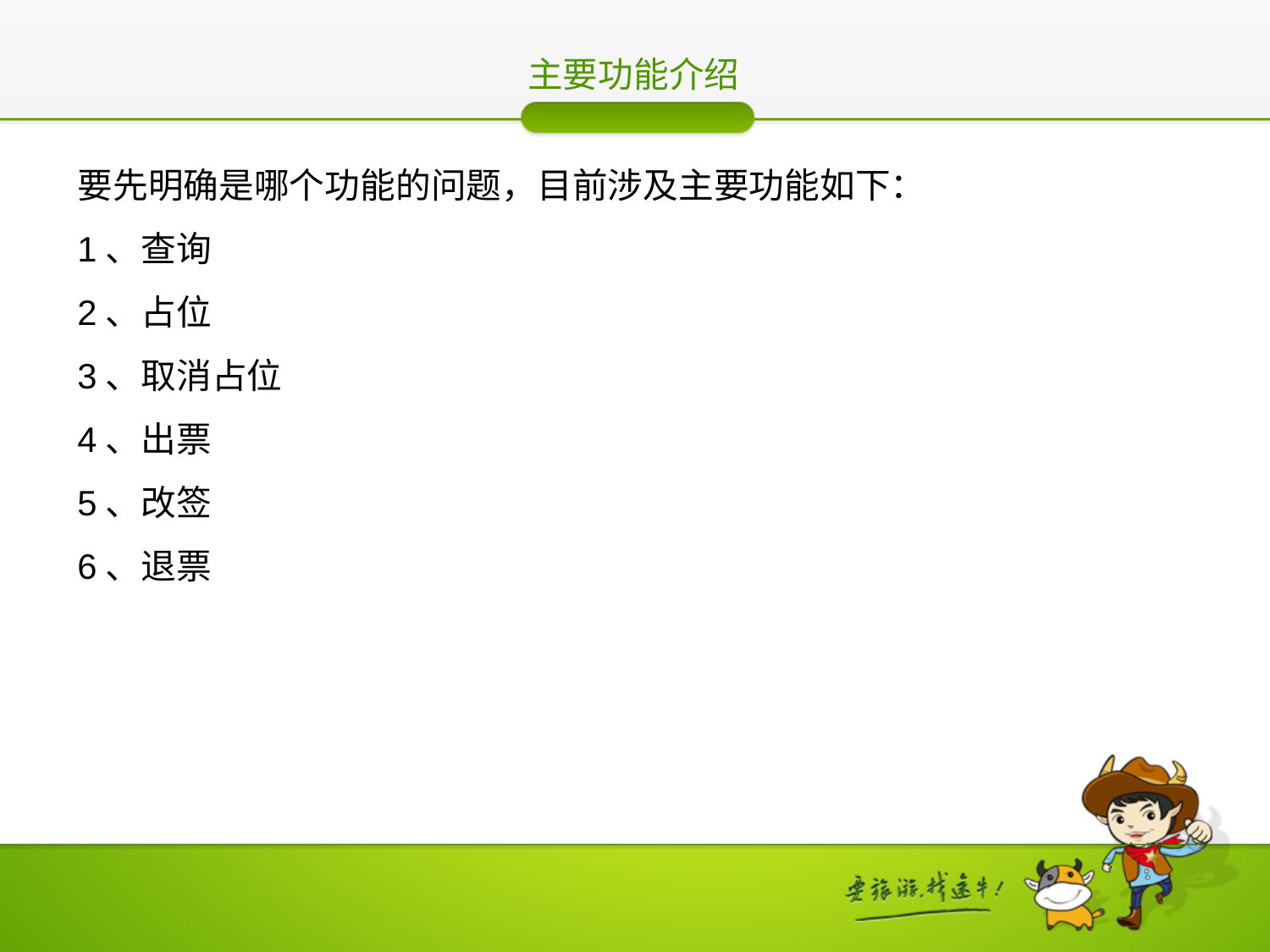

主要功能介绍
要先明确是哪个功能的问题，目前涉及主要功能如下：
1、查询
2、占位
3、取消占位
4、出票
5、改签
6、退票